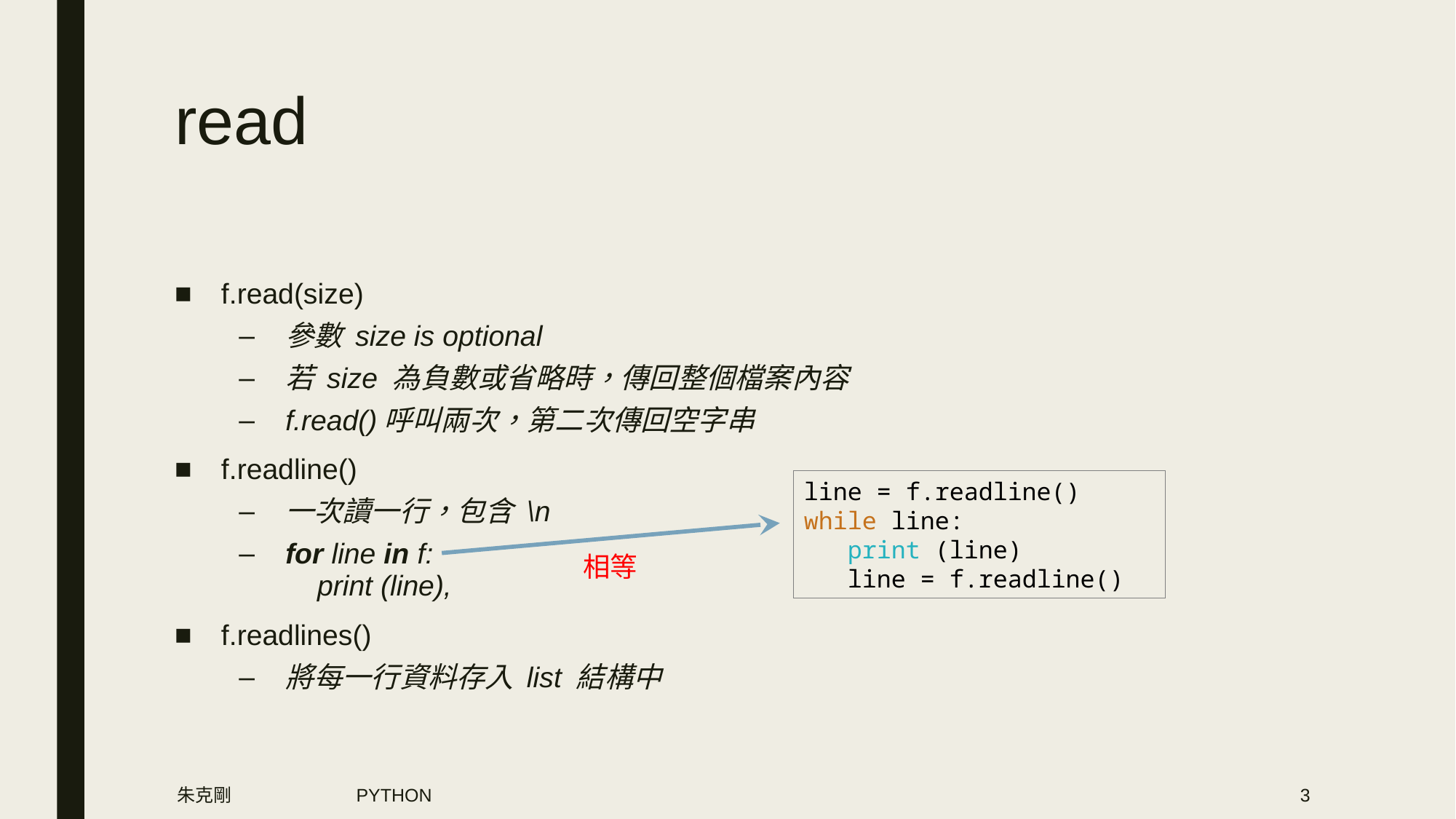

# read
f.read(size)
參數 size is optional
若 size 為負數或省略時，傳回整個檔案內容
f.read()呼叫兩次，第二次傳回空字串
f.readline()
一次讀一行，包含 \n
for line in f:
    print (line),
f.readlines()
將每一行資料存入 list 結構中
line = f.readline()
while line:
   print (line)
   line = f.readline()
相等
朱克剛
PYTHON
3